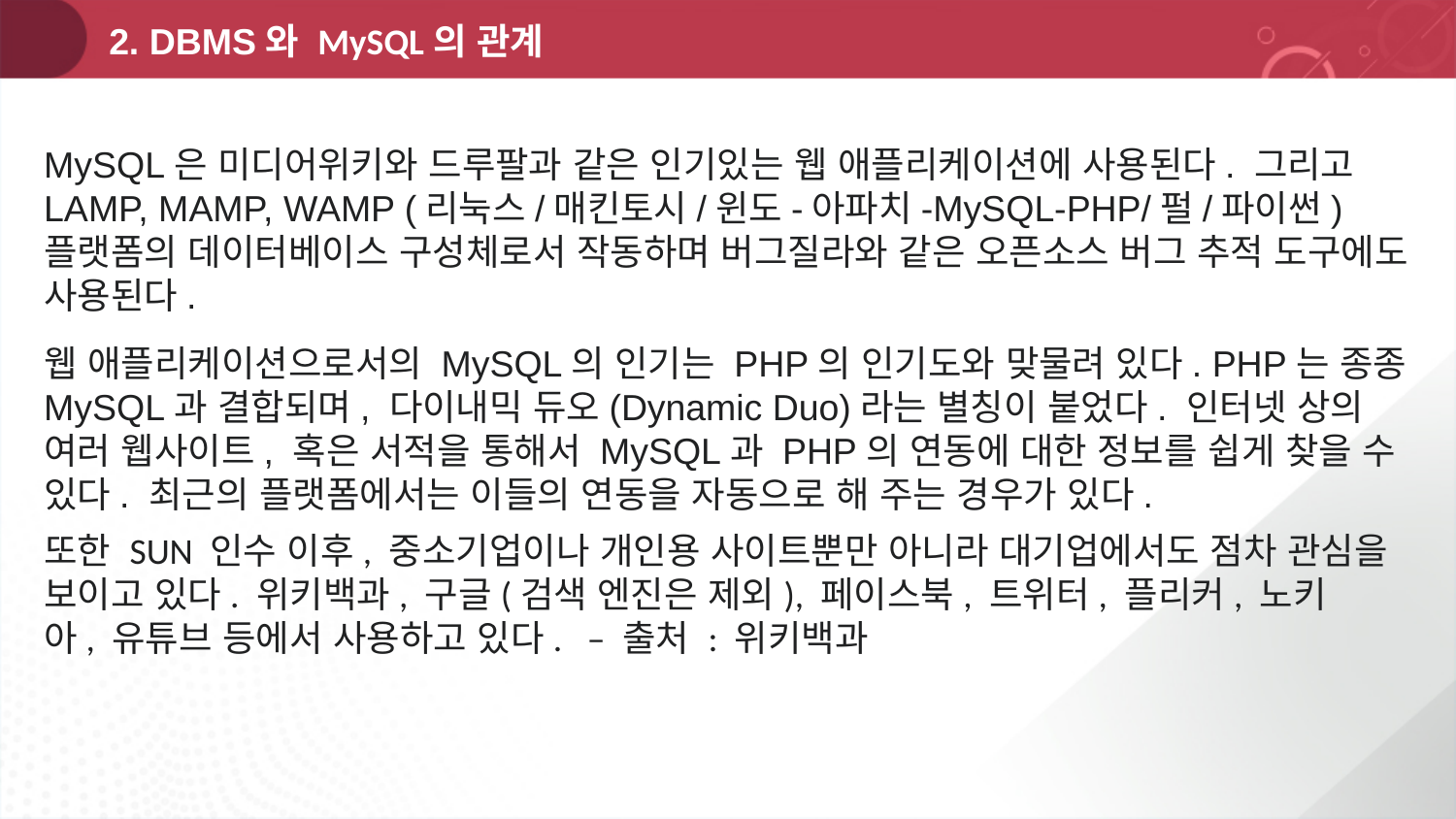

2. DBMS와 MySQL의 관계
MySQL은 미디어위키와 드루팔과 같은 인기있는 웹 애플리케이션에 사용된다. 그리고 LAMP, MAMP, WAMP (리눅스/매킨토시/윈도-아파치-MySQL-PHP/펄/파이썬) 플랫폼의 데이터베이스 구성체로서 작동하며 버그질라와 같은 오픈소스 버그 추적 도구에도 사용된다.
웹 애플리케이션으로서의 MySQL의 인기는 PHP의 인기도와 맞물려 있다. PHP는 종종 MySQL과 결합되며, 다이내믹 듀오(Dynamic Duo)라는 별칭이 붙었다. 인터넷 상의 여러 웹사이트, 혹은 서적을 통해서 MySQL과 PHP의 연동에 대한 정보를 쉽게 찾을 수 있다. 최근의 플랫폼에서는 이들의 연동을 자동으로 해 주는 경우가 있다.
또한 SUN 인수 이후, 중소기업이나 개인용 사이트뿐만 아니라 대기업에서도 점차 관심을 보이고 있다. 위키백과, 구글(검색 엔진은 제외), 페이스북, 트위터, 플리커, 노키아, 유튜브 등에서 사용하고 있다.   – 출처 : 위키백과